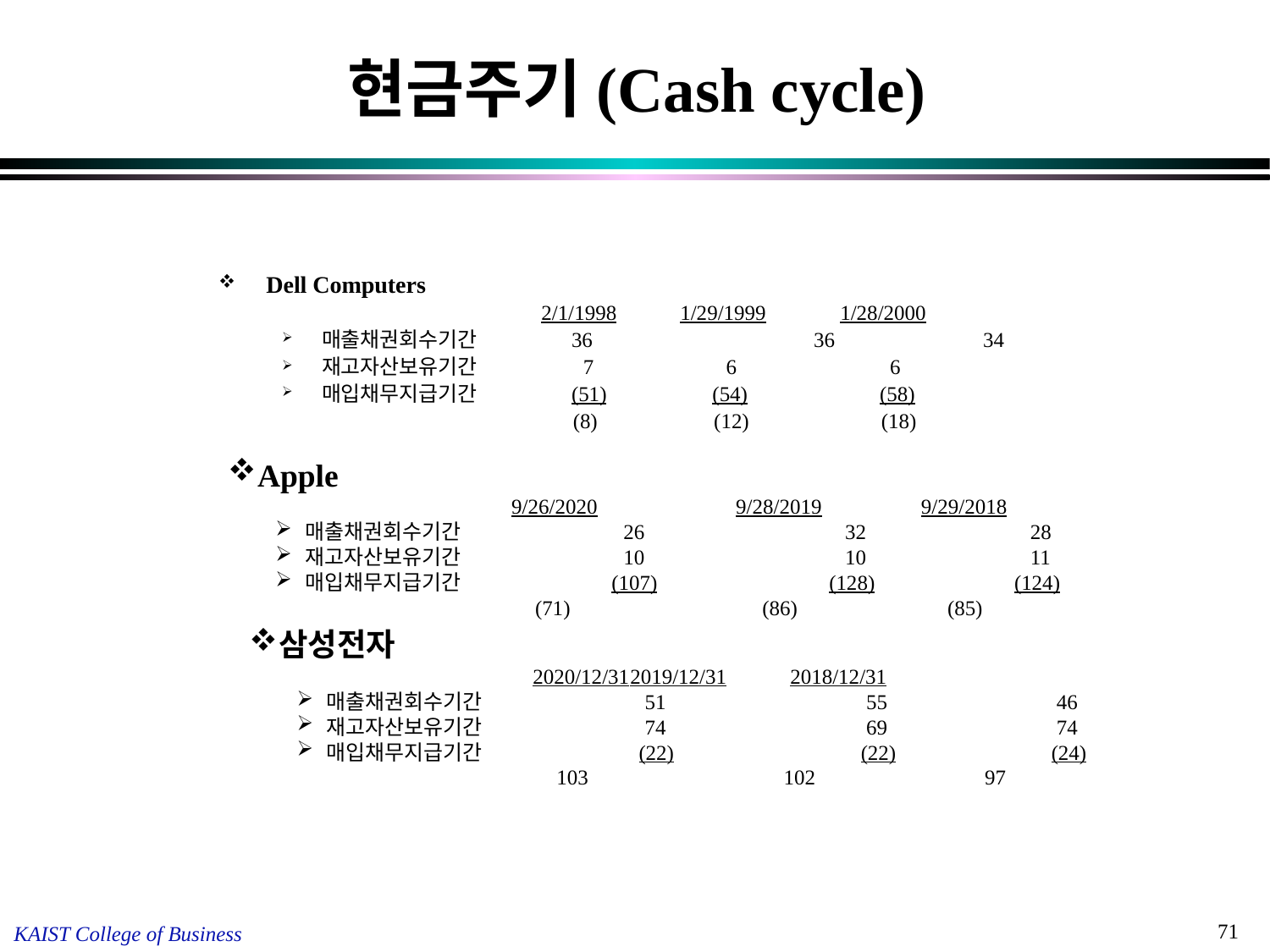

# 현금주기(Cash cycle)
Dell Computers
                                                    2/1/1998            1/29/1999              1/28/2000
매출채권회수기간               36	                     36	     34
재고자산보유기간                 7                         6                             6
매입채무지급기간               (51)                    (54)                         (58)
                                                          (8)                      (12)                         (18)

Apple
		     9/26/2020		9/28/2019	           9/29/2018
매출채권회수기간	          26		      32	                 28
재고자산보유기간	          10		      10	                 11
매입채무지급기간	        (107)		   (128)	              (124)
		         (71)		     (86)	                (85)
삼성전자
		     2020/12/31	2019/12/31            2018/12/31
매출채권회수기간	          51		      55	                  46
재고자산보유기간	          74		      69	                  74
매입채무지급기간	         (22)		     (22)	                 (24)
		         103		     102	                   97